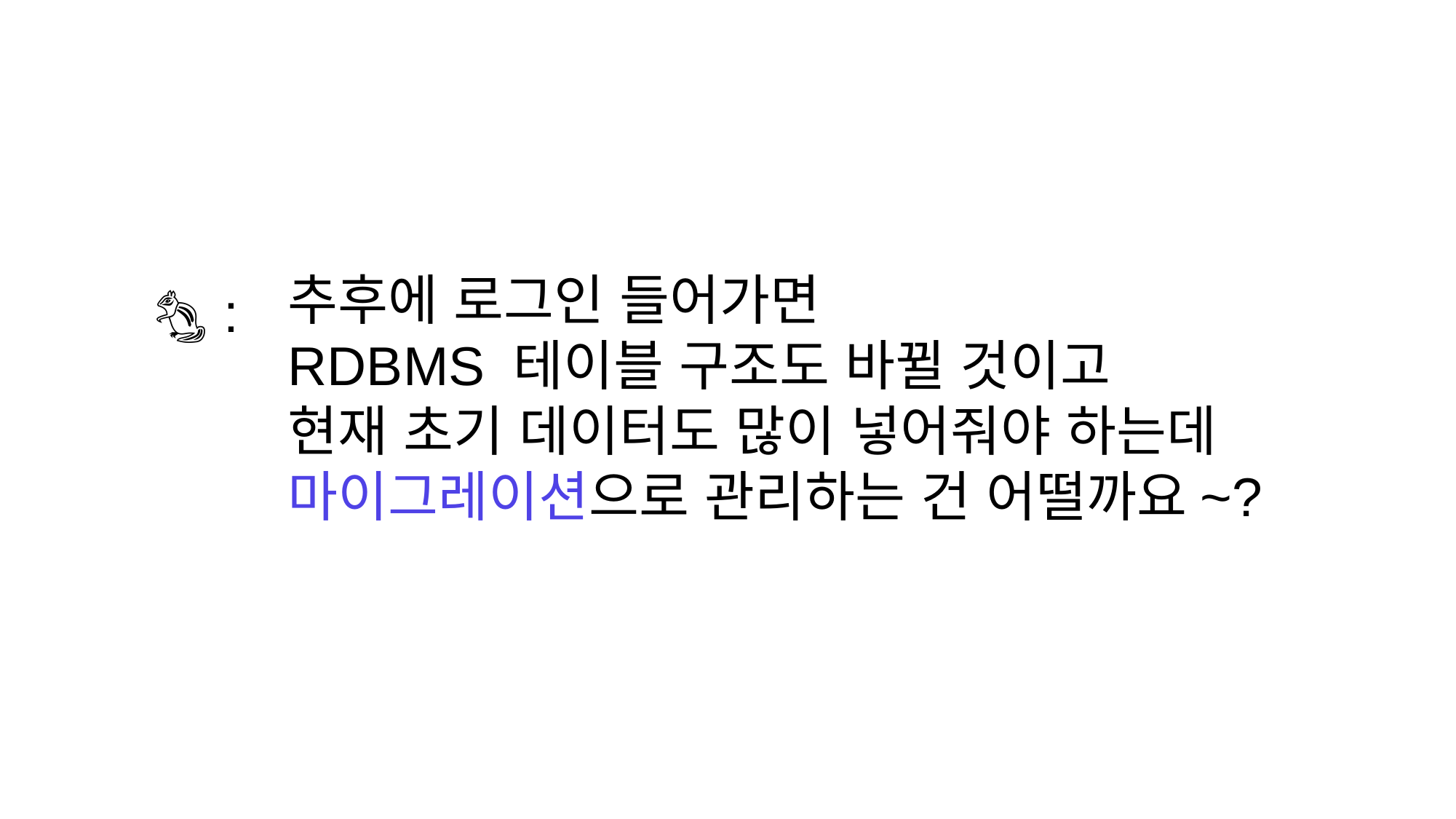

추후에 로그인 들어가면
RDBMS 테이블 구조도 바뀔 것이고
현재 초기 데이터도 많이 넣어줘야 하는데
마이그레이션으로 관리하는 건 어떨까요~?
🐿 :